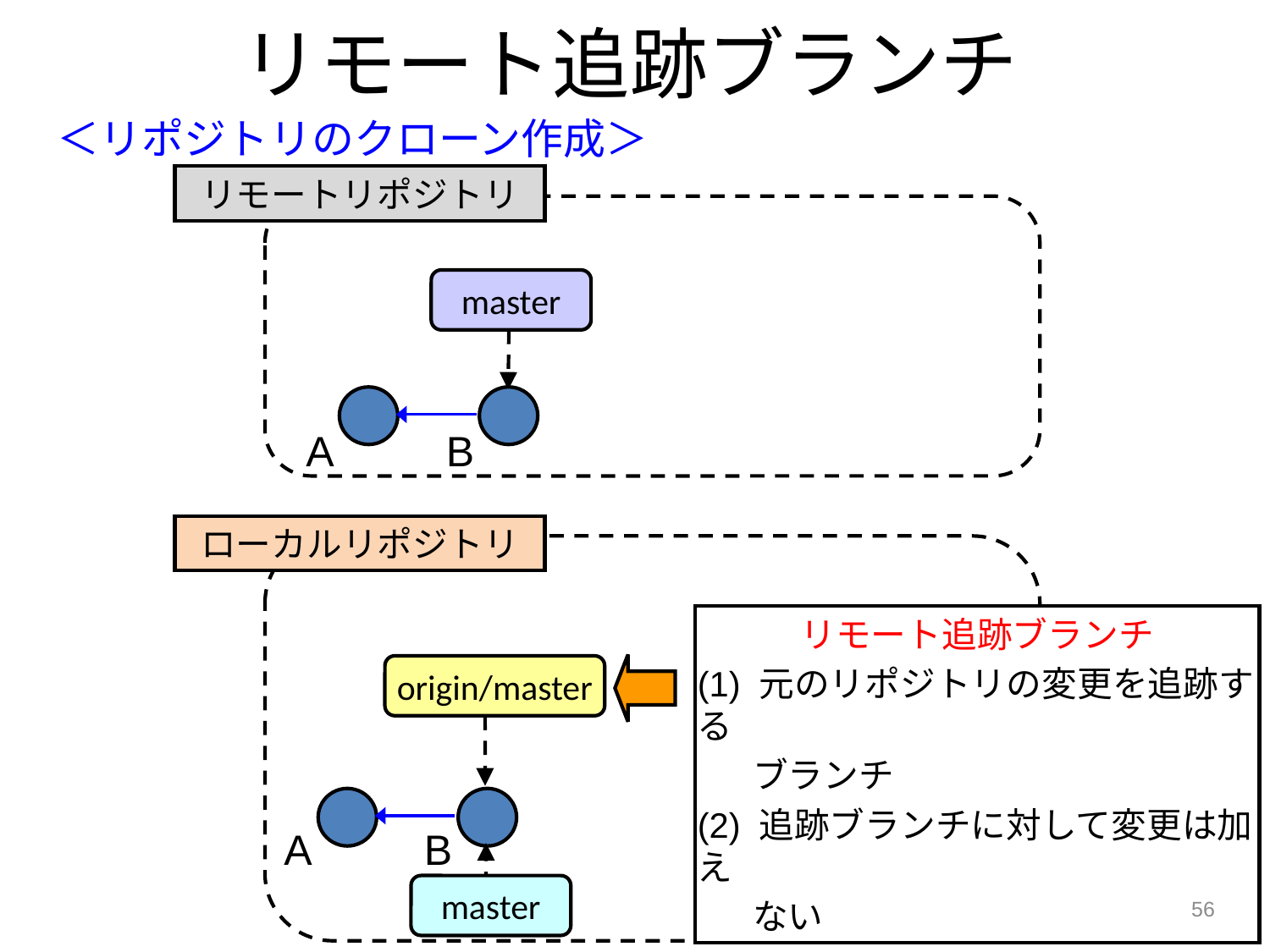

リモート追跡ブランチ
＜リポジトリのクローン作成＞
リモートリポジトリ

master

A
B
ローカルリポジトリ

リモート追跡ブランチ
(1) 元のリポジトリの変更を追跡する
      ブランチ
(2) 追跡ブランチに対して変更は加え
      ない
origin/master

A
B

56
master